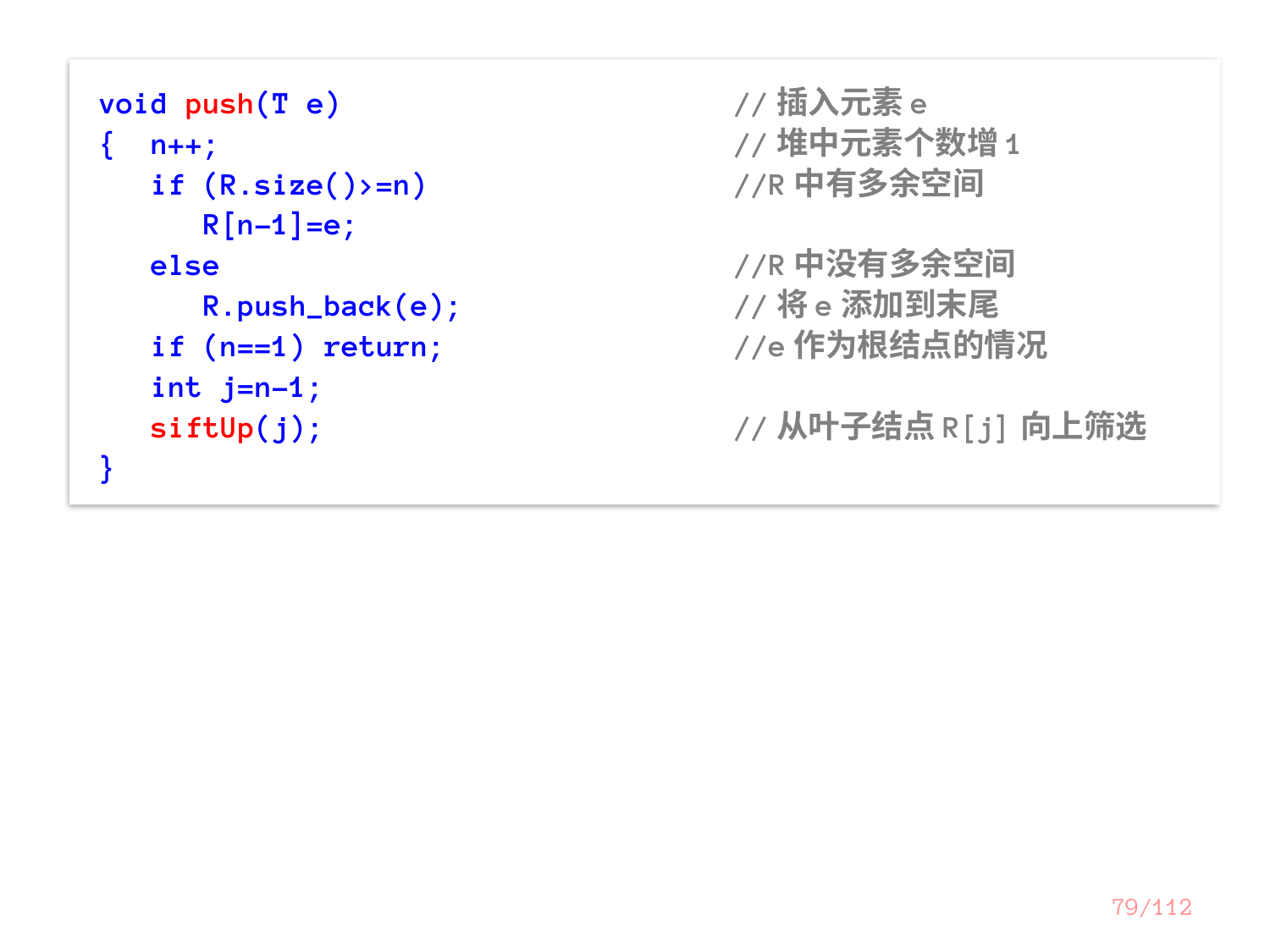

void push(T e)				//插入元素e
{  n++;					//堆中元素个数增1
   if (R.size()>=n)			//R中有多余空间
      R[n-1]=e;
   else					//R中没有多余空间
      R.push_back(e); 		//将e添加到末尾
   if (n==1) return;			//e作为根结点的情况
   int j=n-1;
   siftUp(j);				//从叶子结点R[j]向上筛选
}
79/112